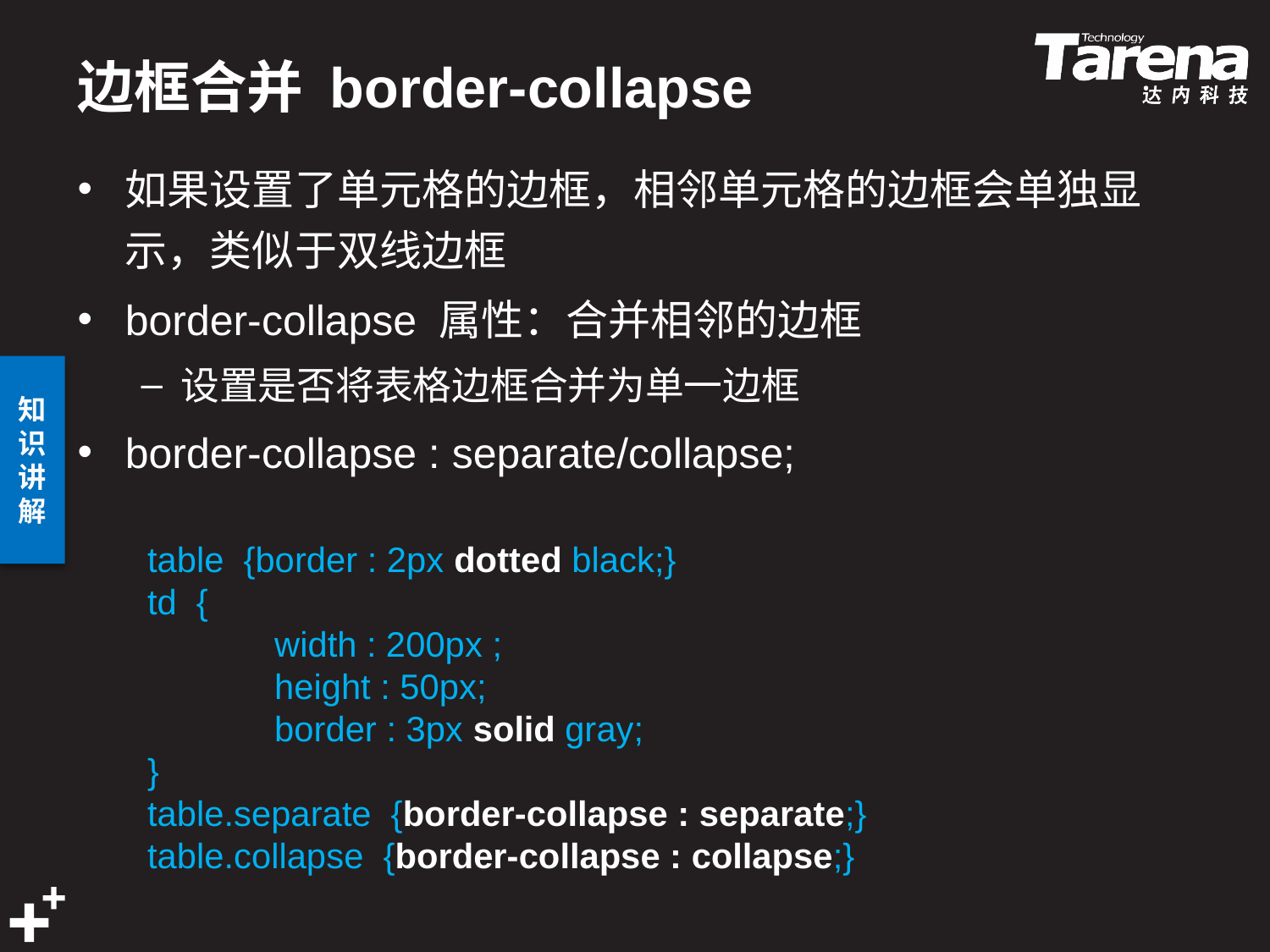

# 边框合并 border-collapse
如果设置了单元格的边框，相邻单元格的边框会单独显示，类似于双线边框
border-collapse 属性：合并相邻的边框
设置是否将表格边框合并为单一边框
border-collapse : separate/collapse;
table  {border : 2px dotted black;}
td  {
	width : 200px ;
	height : 50px;
	border : 3px solid gray;
}
table.separate  {border-collapse : separate;}
table.collapse  {border-collapse : collapse;}